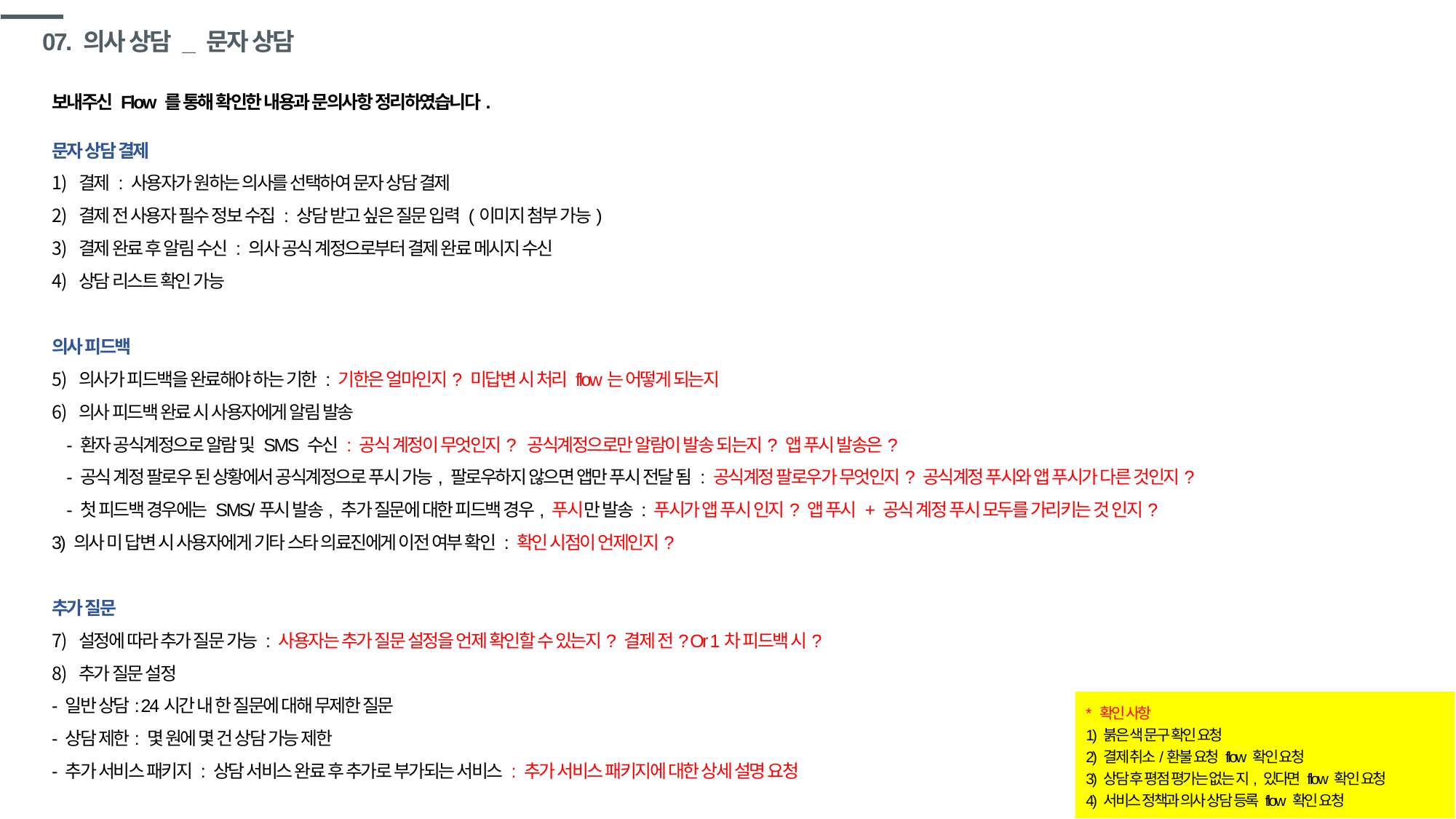

# 07. 의사 상담 _ 문자 상담
보내주신 Flow 를 통해 확인한 내용과 문의사항 정리하였습니다.
문자 상담 결제
결제 : 사용자가 원하는 의사를 선택하여 문자 상담 결제
결제 전 사용자 필수 정보 수집 : 상담 받고 싶은 질문 입력 (이미지 첨부 가능)
결제 완료 후 알림 수신 : 의사 공식 계정으로부터 결제 완료 메시지 수신
상담 리스트 확인 가능

의사 피드백
의사가 피드백을 완료해야 하는 기한 : 기한은 얼마인지? 미답변 시 처리 flow는 어떻게 되는지
의사 피드백 완료 시 사용자에게 알림 발송
    - 환자 공식계정으로 알람 및 SMS 수신 : 공식 계정이 무엇인지?  공식계정으로만 알람이 발송 되는지? 앱 푸시 발송은?
    - 공식 계정 팔로우 된 상황에서 공식계정으로 푸시 가능, 팔로우하지 않으면 앱만 푸시 전달 됨 : 공식계정 팔로우가 무엇인지? 공식계정 푸시와 앱 푸시가 다른 것인지?
    - 첫 피드백 경우에는 SMS/푸시 발송, 추가 질문에 대한 피드백 경우, 푸시만 발송 : 푸시가 앱 푸시 인지? 앱 푸시 + 공식 계정 푸시 모두를 가리키는 것 인지?
3) 의사 미 답변 시 사용자에게 기타 스타 의료진에게 이전 여부 확인 : 확인 시점이 언제인지?

추가 질문
설정에 따라 추가 질문 가능 : 사용자는 추가 질문 설정을 언제 확인할 수 있는지? 결제 전? Or 1차 피드백 시?
추가 질문 설정
- 일반 상담: 24시간 내 한 질문에 대해 무제한 질문
- 상담 제한: 몇 원에 몇 건 상담 가능 제한
- 추가 서비스 패키지 : 상담 서비스 완료 후 추가로 부가되는 서비스 : 추가 서비스 패키지에 대한 상세 설명 요청
* 확인 사항
1) 붉은 색 문구 확인 요청
2) 결제 취소/환불 요청 flow 확인 요청
3) 상담 후 평점 평가는 없는 지, 있다면 flow 확인 요청
4) 서비스 정책과 의사 상담 등록 flow 확인 요청